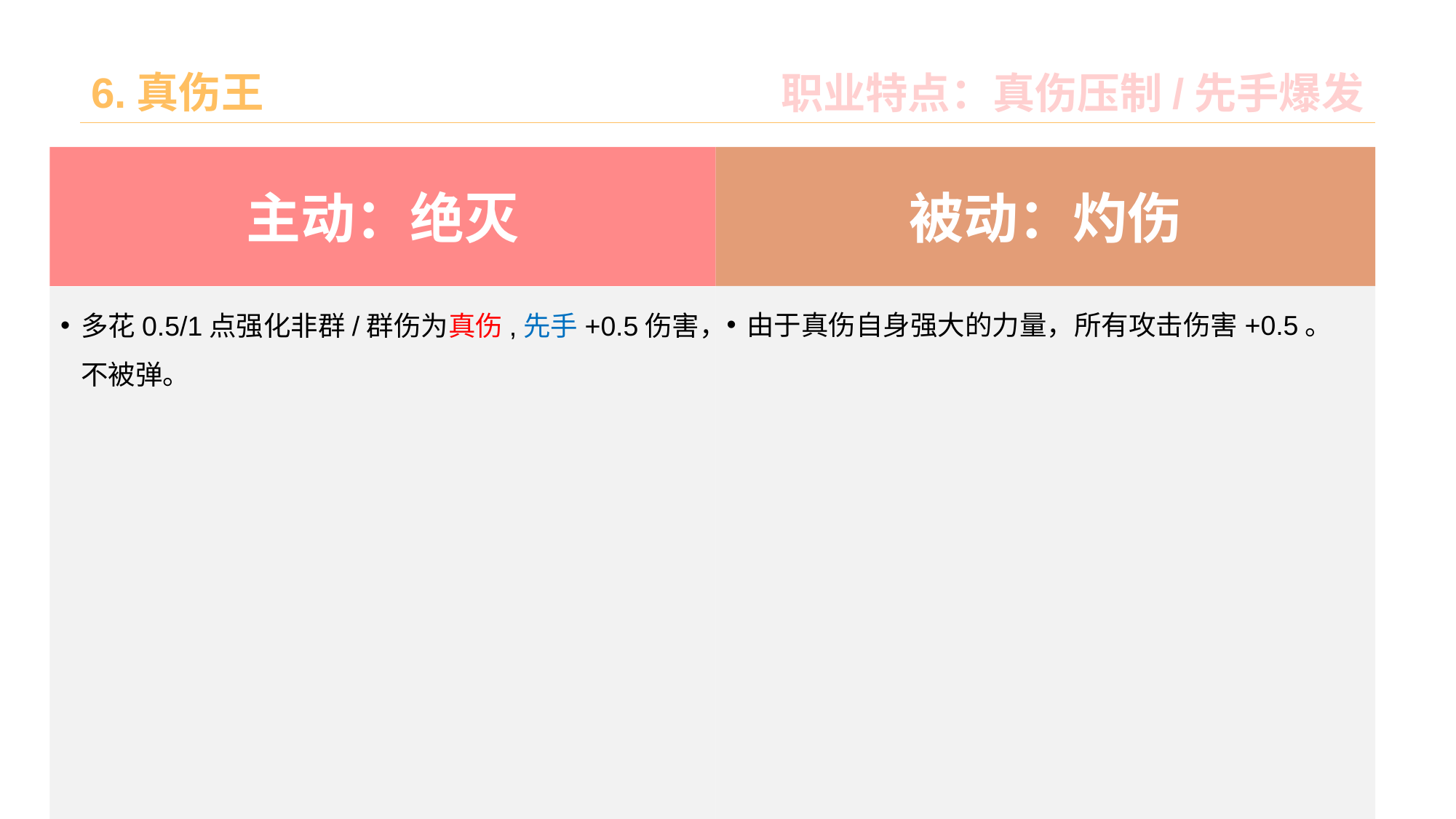

# 6.真伤王
职业特点：真伤压制/先手爆发
被动：灼伤
主动：绝灭
由于真伤自身强大的力量，所有攻击伤害+0.5。
多花0.5/1点强化非群/群伤为真伤,先手+0.5伤害，不被弹。